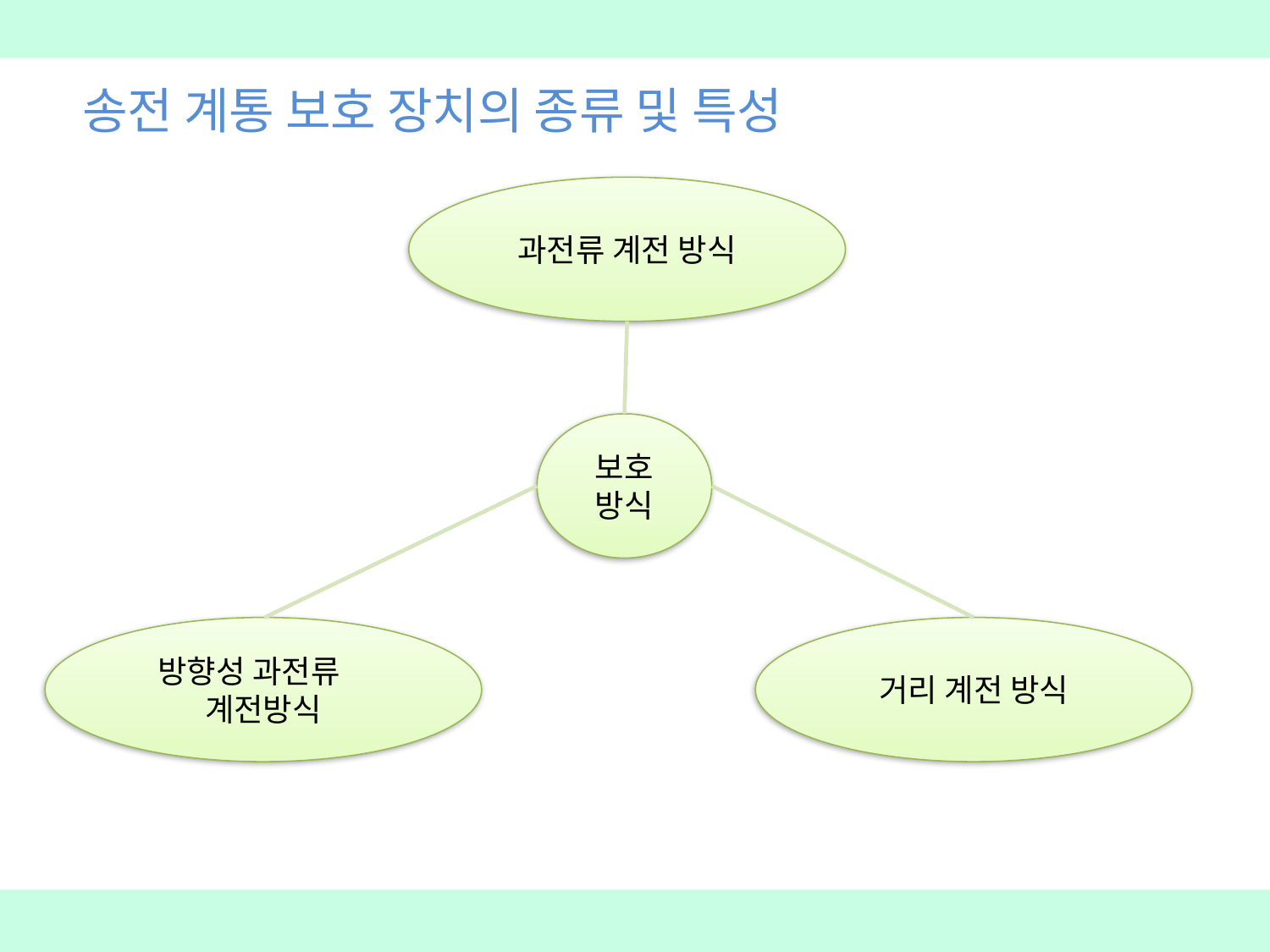

송전 계통 보호 장치의 종류 및 특성
과전류 계전 방식
보호 방식
방향성 과전류     계전방식
거리 계전 방식